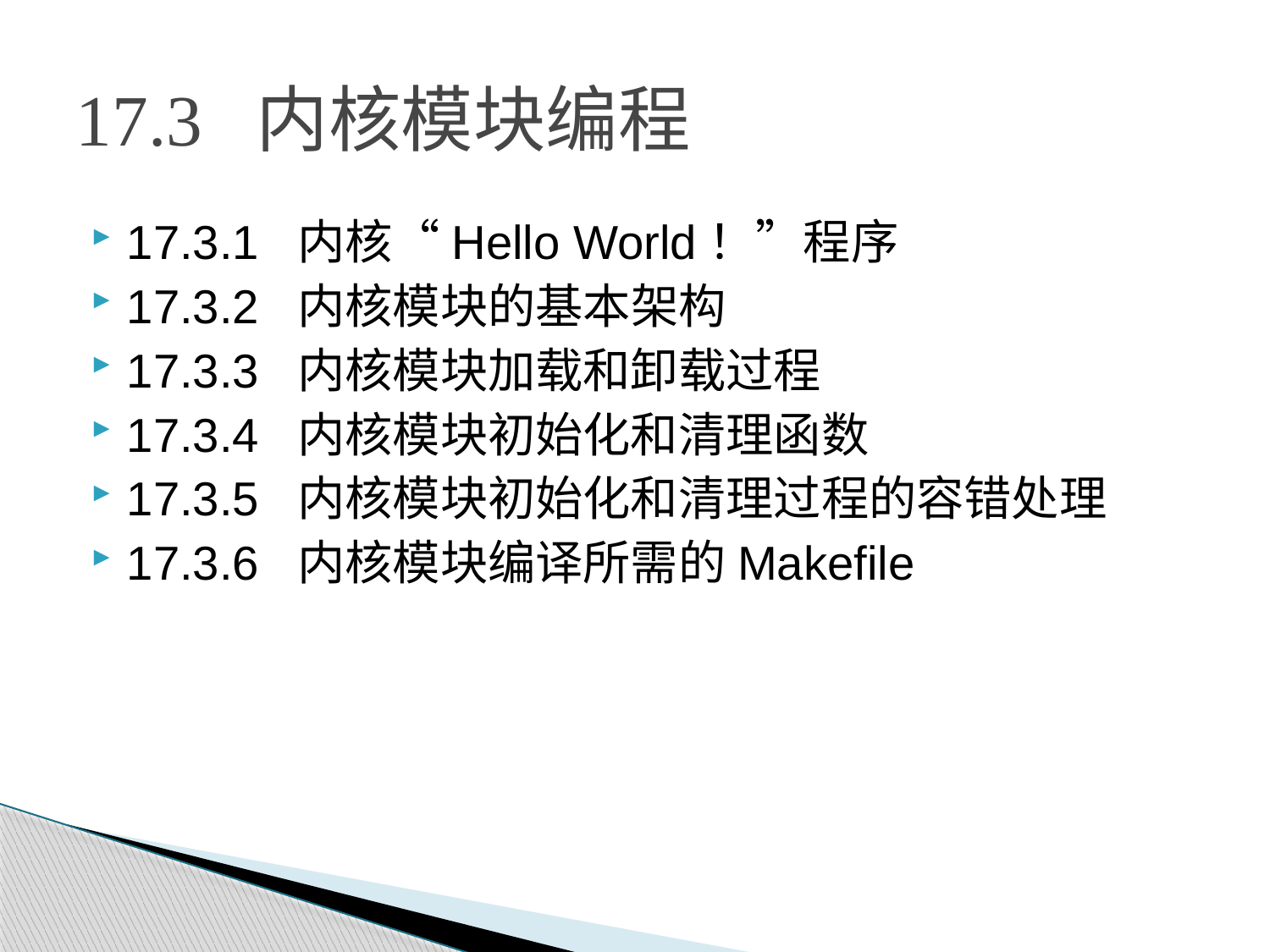

# 17.3  内核模块编程
17.3.1  内核“Hello World！”程序
17.3.2  内核模块的基本架构
17.3.3  内核模块加载和卸载过程
17.3.4  内核模块初始化和清理函数
17.3.5  内核模块初始化和清理过程的容错处理
17.3.6  内核模块编译所需的Makefile